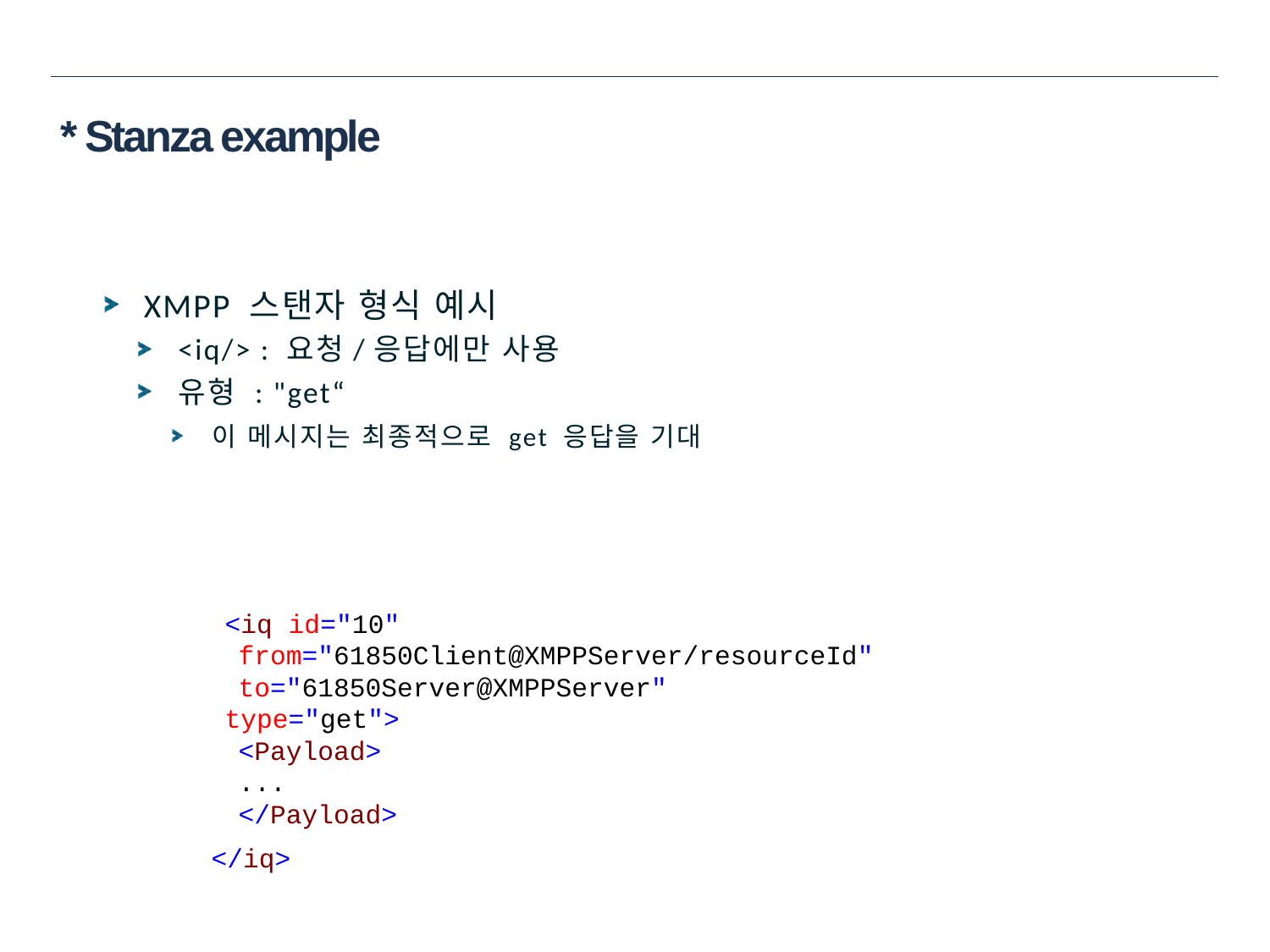

* Stanza example
XMPP 스탠자 형식 예시
<iq/> : 요청/응답에만 사용
유형 : "get“
이 메시지는 최종적으로 get 응답을 기대
<iq id="10" from="61850Client@XMPPServer/resourceId" to="61850Server@XMPPServer"
type="get">
<Payload>
...
</Payload>

</iq>